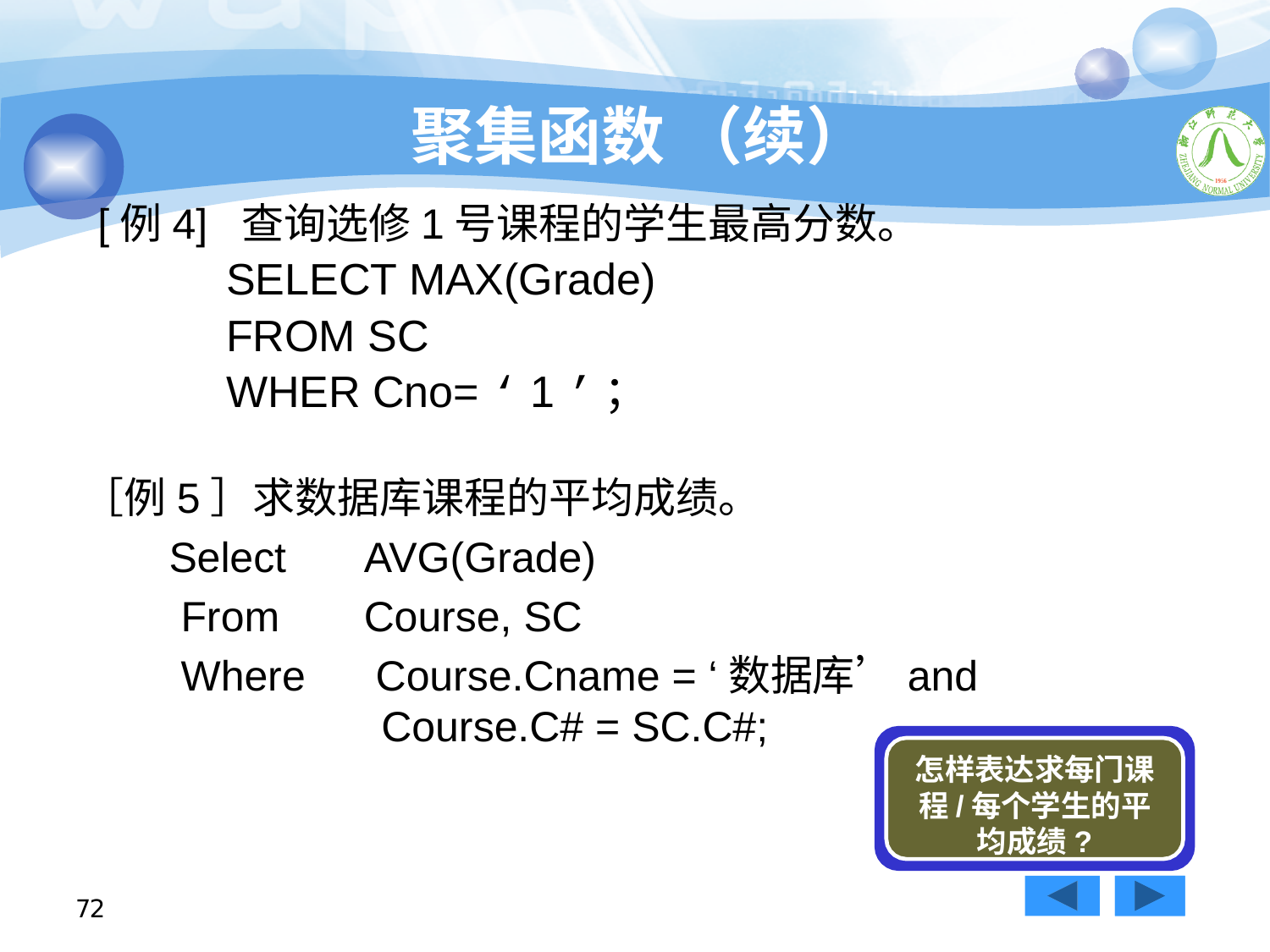

# 聚集函数 （续）
   [例4]  查询选修1号课程的学生最高分数。
   SELECT MAX(Grade)
   FROM SC
   WHER Cno= ‘ 1 ’；

 ［例5］求数据库课程的平均成绩。
         Select	AVG(Grade)
          From	Course, SC
          Where	 Course.Cname = ‘数据库’and
                       Course.C# = SC.C#;

怎样表达求每门课 程/每个学生的平均成绩?

72